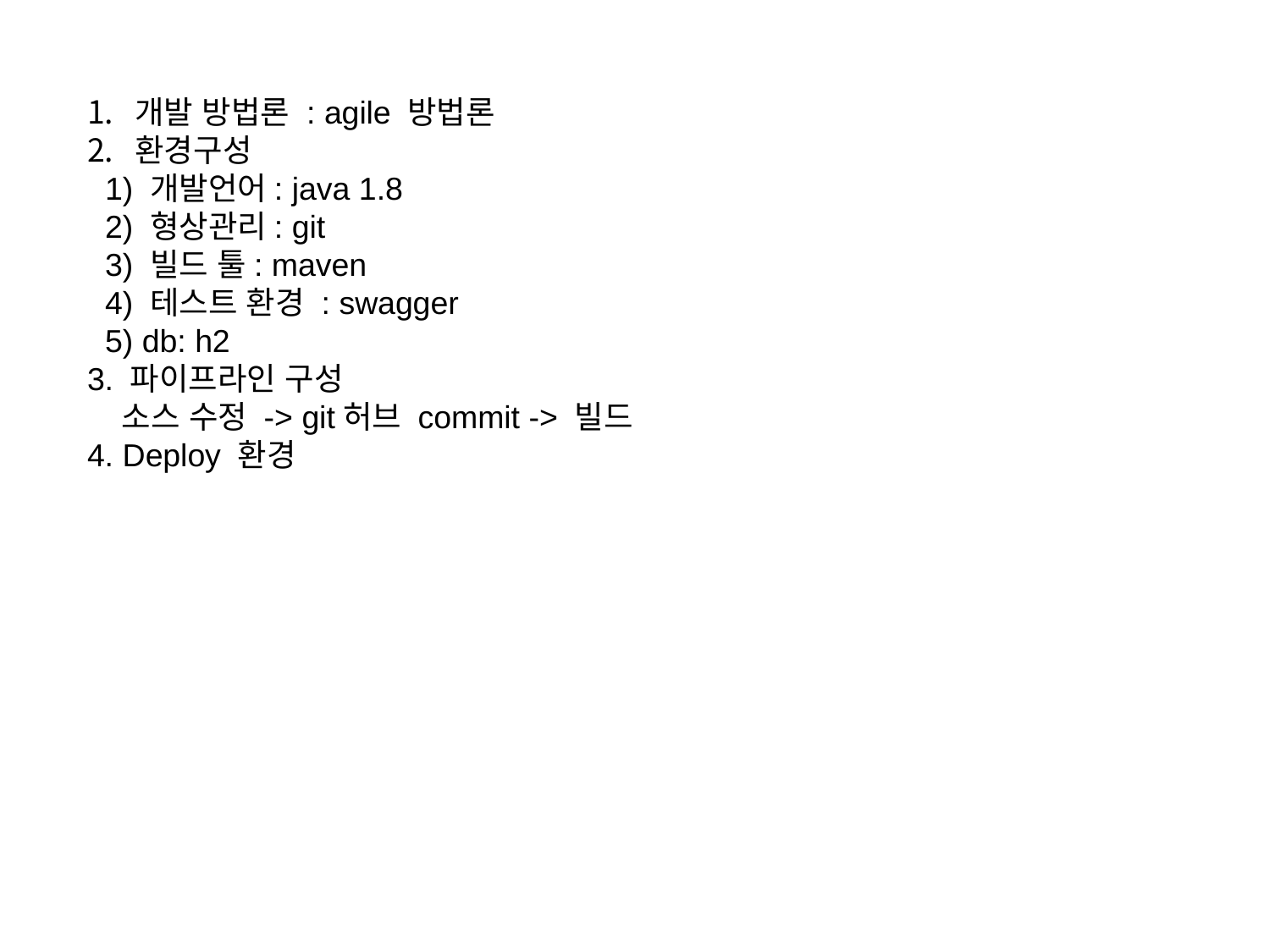

개발 방법론 : agile 방법론
환경구성
  1) 개발언어: java 1.8
  2) 형상관리: git
  3) 빌드 툴: maven
  4) 테스트 환경 : swagger
  5) db: h2
3. 파이프라인 구성
   소스 수정 -> git허브 commit -> 빌드
4. Deploy 환경